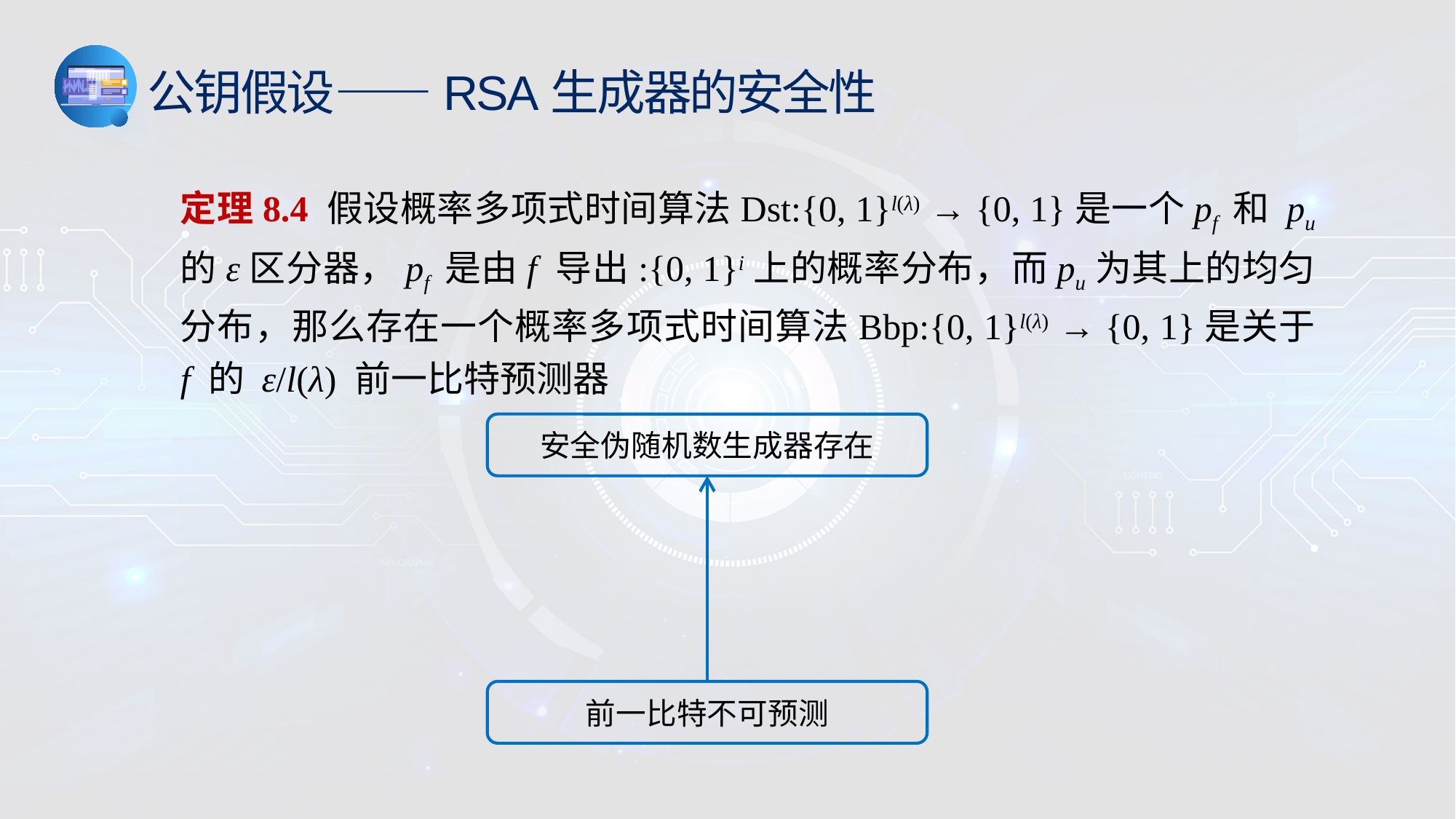

公钥假设——RSA生成器的安全性

定理8.4 假设概率多项式时间算法Dst:{0, 1}l(λ) → {0, 1}是一个pf 和 pu 的ε区分器，pf 是由f 导出:{0, 1}i上的概率分布，而pu为其上的均匀分布，那么存在一个概率多项式时间算法Bbp:{0, 1}l(λ) → {0, 1}是关于 f 的 ε/l(λ) 前一比特预测器
安全伪随机数生成器存在
前一比特不可预测